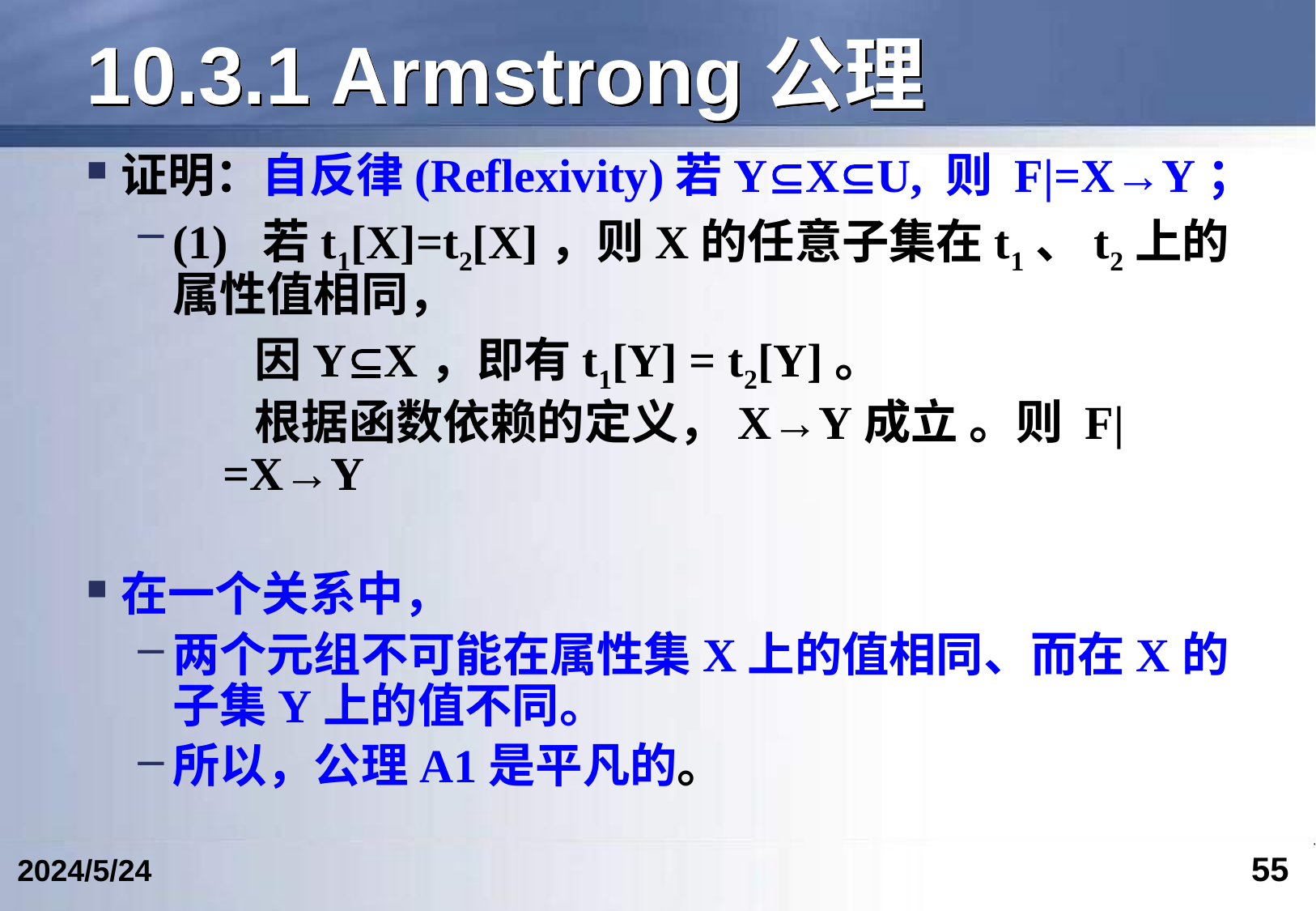

# 10.3.1 Armstrong公理
证明：自反律(Reflexivity)若Y⊆X⊆U, 则 F|=X→Y；
(1)  若t1[X]=t2[X]，则X的任意子集在t1、t2上的属性值相同，
     因Y⊆X，即有t1[Y] = t2[Y]。
     根据函数依赖的定义，X→Y成立 。则 F|=X→Y

在一个关系中，
两个元组不可能在属性集X上的值相同、而在X的子集Y上的值不同。
所以，公理A1是平凡的。
55
2024/5/24